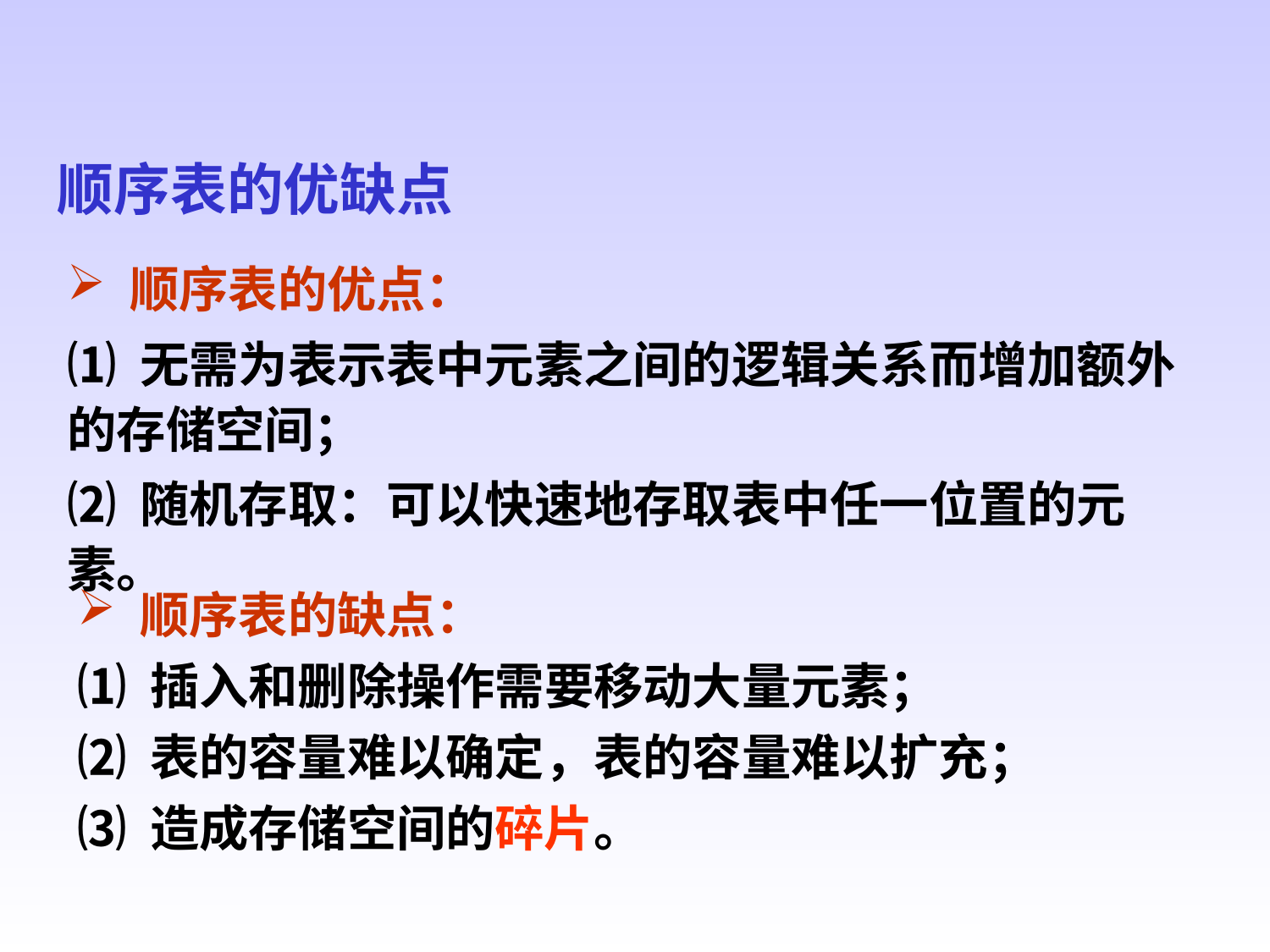

顺序表的优缺点
 顺序表的优点：
⑴ 无需为表示表中元素之间的逻辑关系而增加额外的存储空间；
⑵ 随机存取：可以快速地存取表中任一位置的元素。
 顺序表的缺点：
⑴ 插入和删除操作需要移动大量元素；
⑵ 表的容量难以确定，表的容量难以扩充；
⑶ 造成存储空间的碎片。